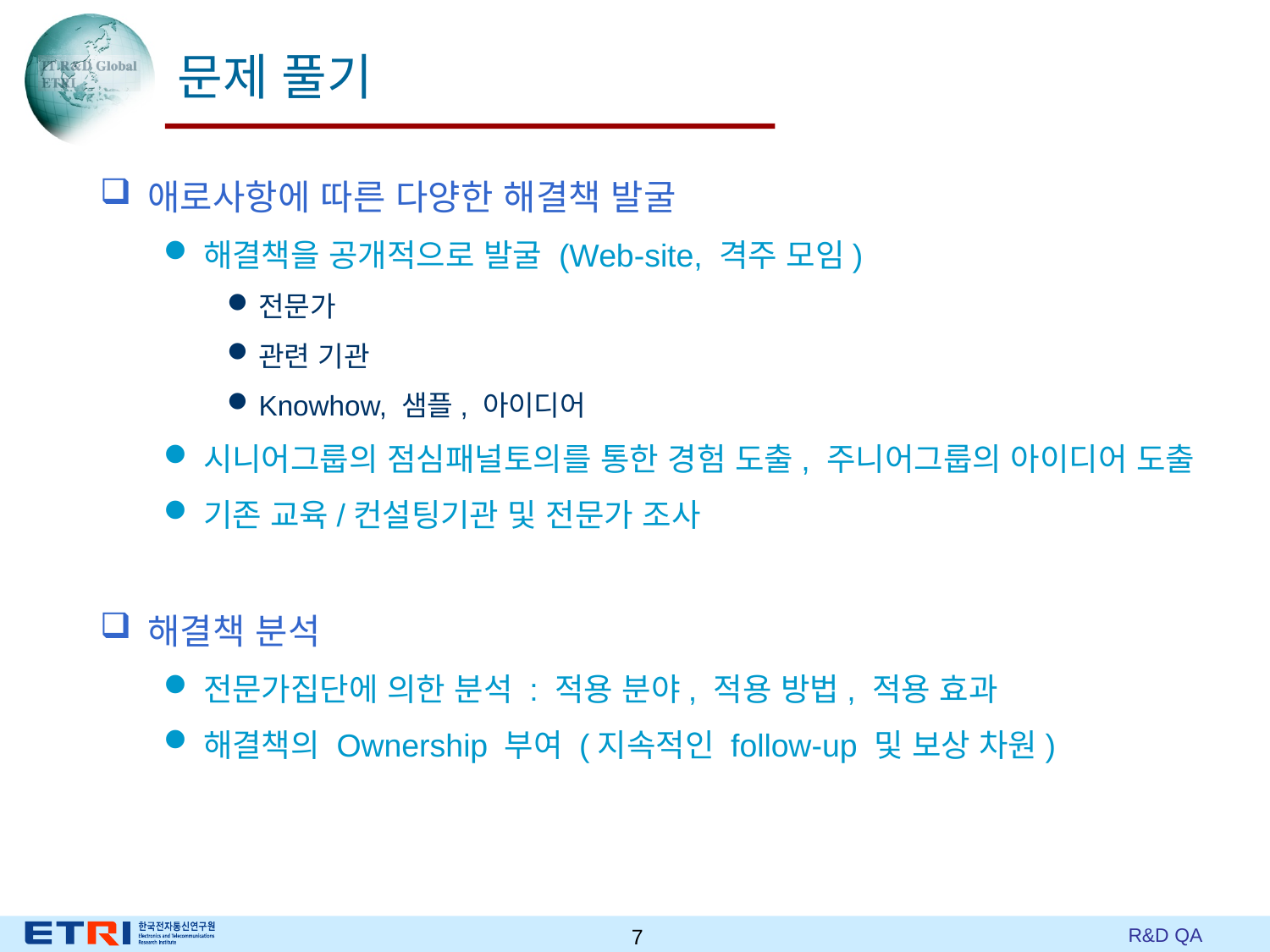

# 문제 풀기
애로사항에 따른 다양한 해결책 발굴
해결책을 공개적으로 발굴 (Web-site, 격주 모임)
전문가
관련 기관
Knowhow, 샘플, 아이디어
시니어그룹의 점심패널토의를 통한 경험 도출, 주니어그룹의 아이디어 도출
기존 교육/컨설팅기관 및 전문가 조사

해결책 분석
전문가집단에 의한 분석 : 적용 분야, 적용 방법, 적용 효과
해결책의 Ownership 부여 (지속적인 follow-up 및 보상 차원)